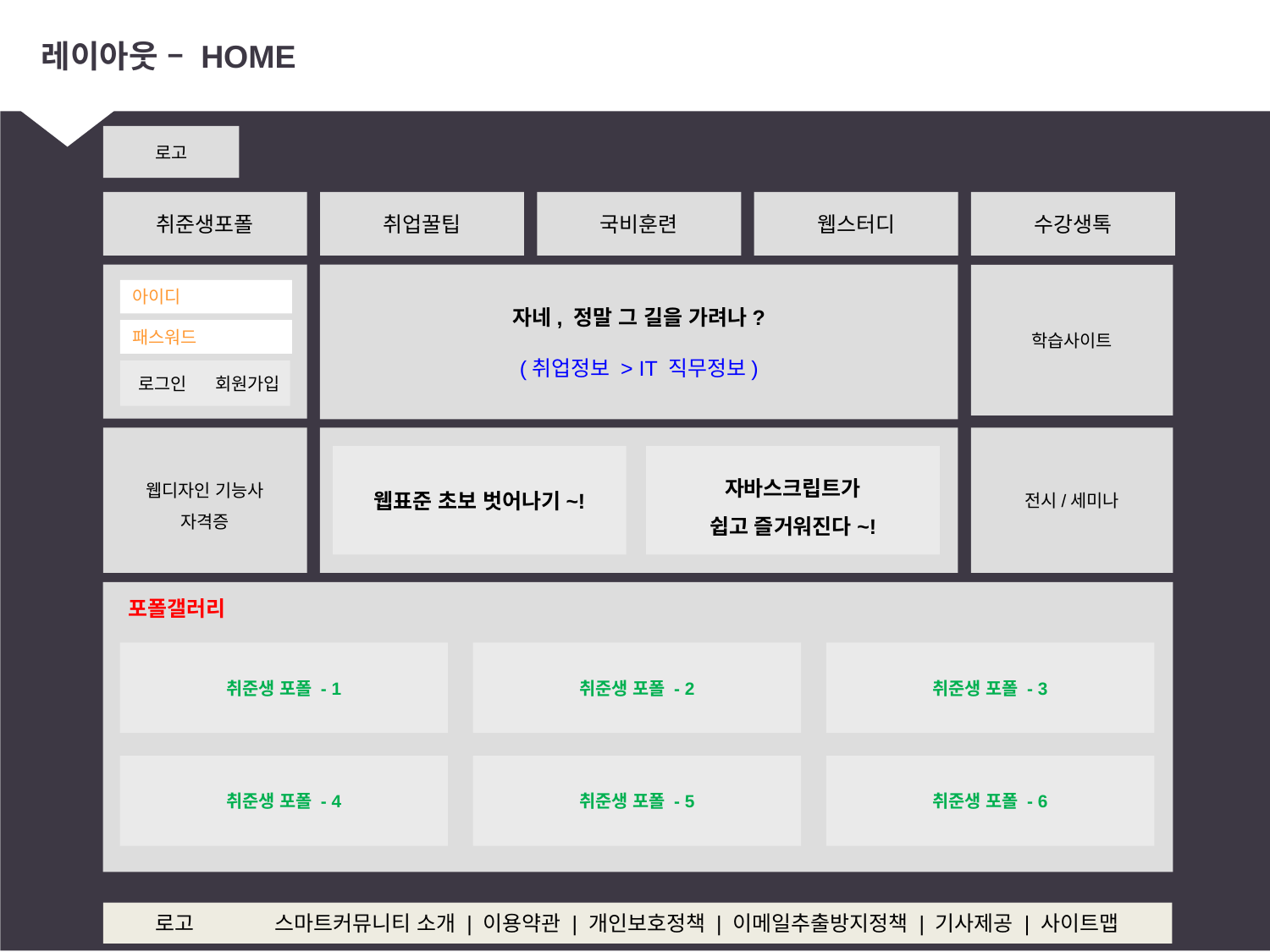

# 레이아웃 – HOME
로고
취준생포폴
취업꿀팁
국비훈련
웹스터디
수강생톡

자네, 정말 그 길을 가려나?

(취업정보 > IT 직무정보)
학습사이트
아이디
패스워드
로그인
회원가입
웹디자인 기능사
자격증

전시/세미나
웹표준 초보 벗어나기~!
자바스크립트가
쉽고 즐거워진다~!

포폴갤러리
취준생 포폴 - 1
취준생 포폴 - 2
취준생 포폴 - 3
취준생 포폴 - 4
취준생 포폴 - 5
취준생 포폴 - 6
로고

스마트커뮤니티 소개 | 이용약관 | 개인보호정책 | 이메일추출방지정책 | 기사제공 | 사이트맵